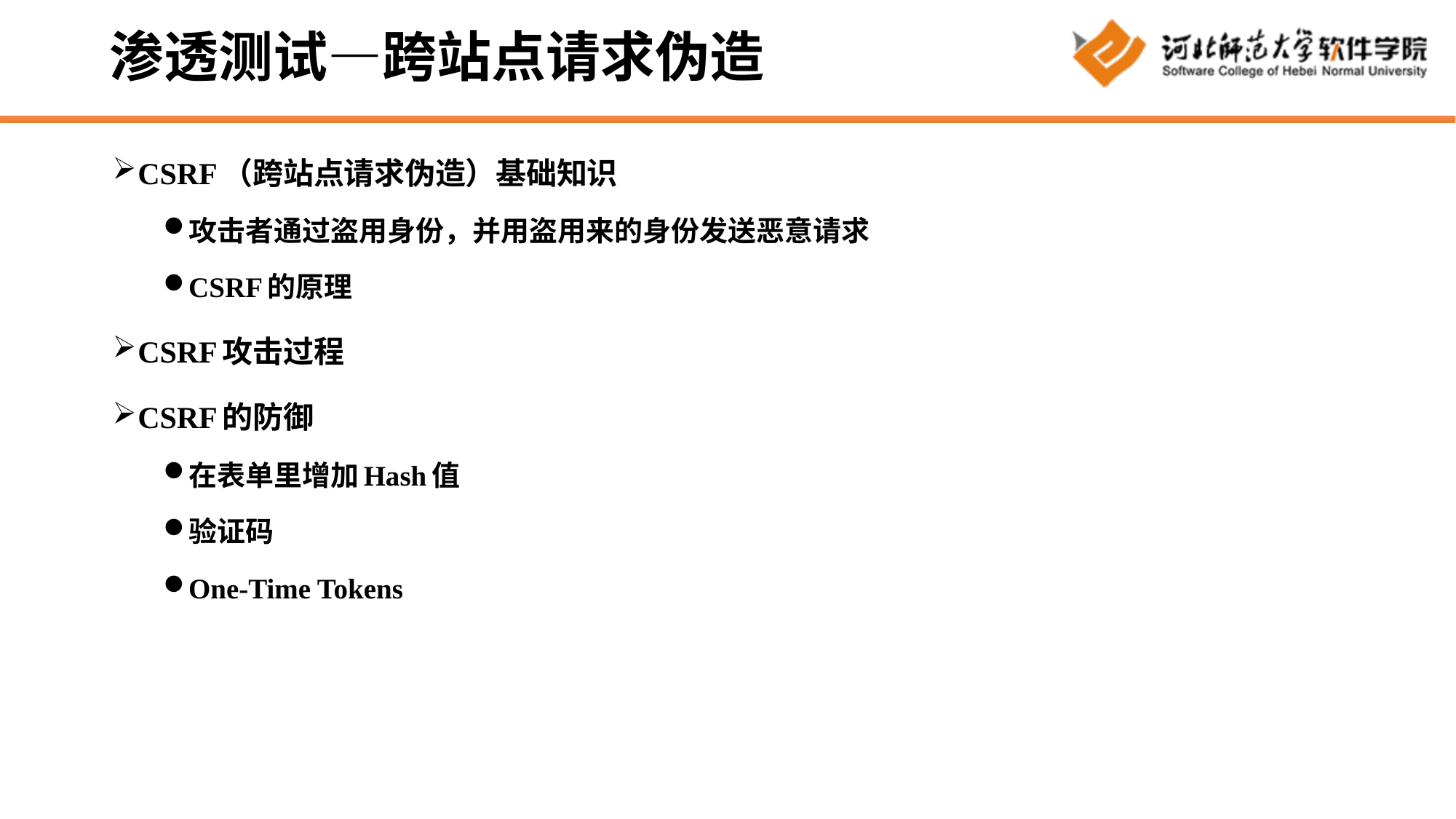

# 渗透测试—跨站点请求伪造
CSRF（跨站点请求伪造）基础知识
攻击者通过盗用身份，并用盗用来的身份发送恶意请求
CSRF的原理
CSRF攻击过程
CSRF的防御
在表单里增加Hash值
验证码
One-Time Tokens